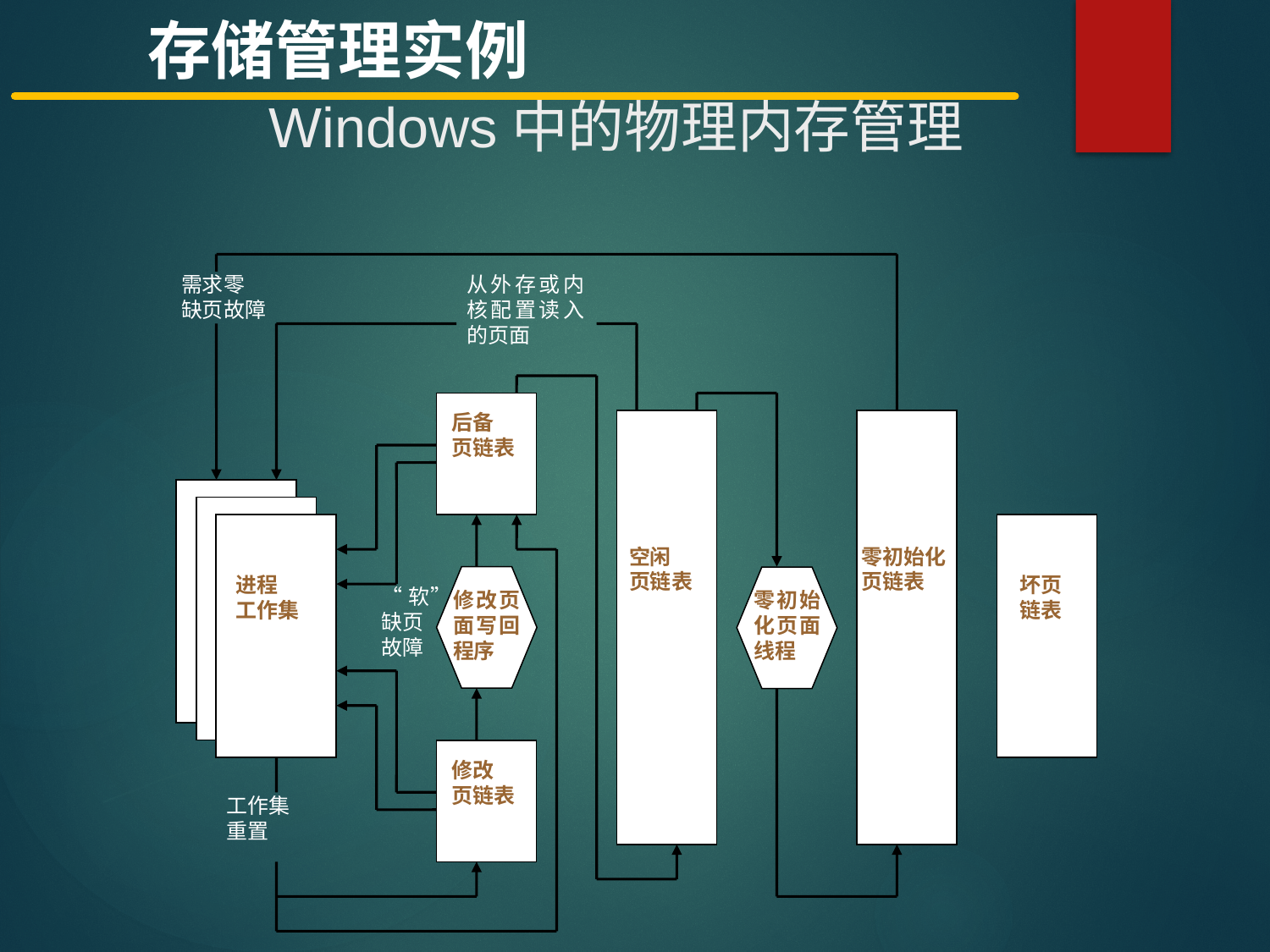

存储管理实例
Windows中的物理内存管理

需求零
缺页故障
从外存或内核配置读入的页面

后备
页链表

空闲
页链表

零初始化
页链表

进程
工作集

坏页
链表

修改页面写回程序
零初始化页面线程

“软”缺页
故障

修改
页链表

工作集
重置